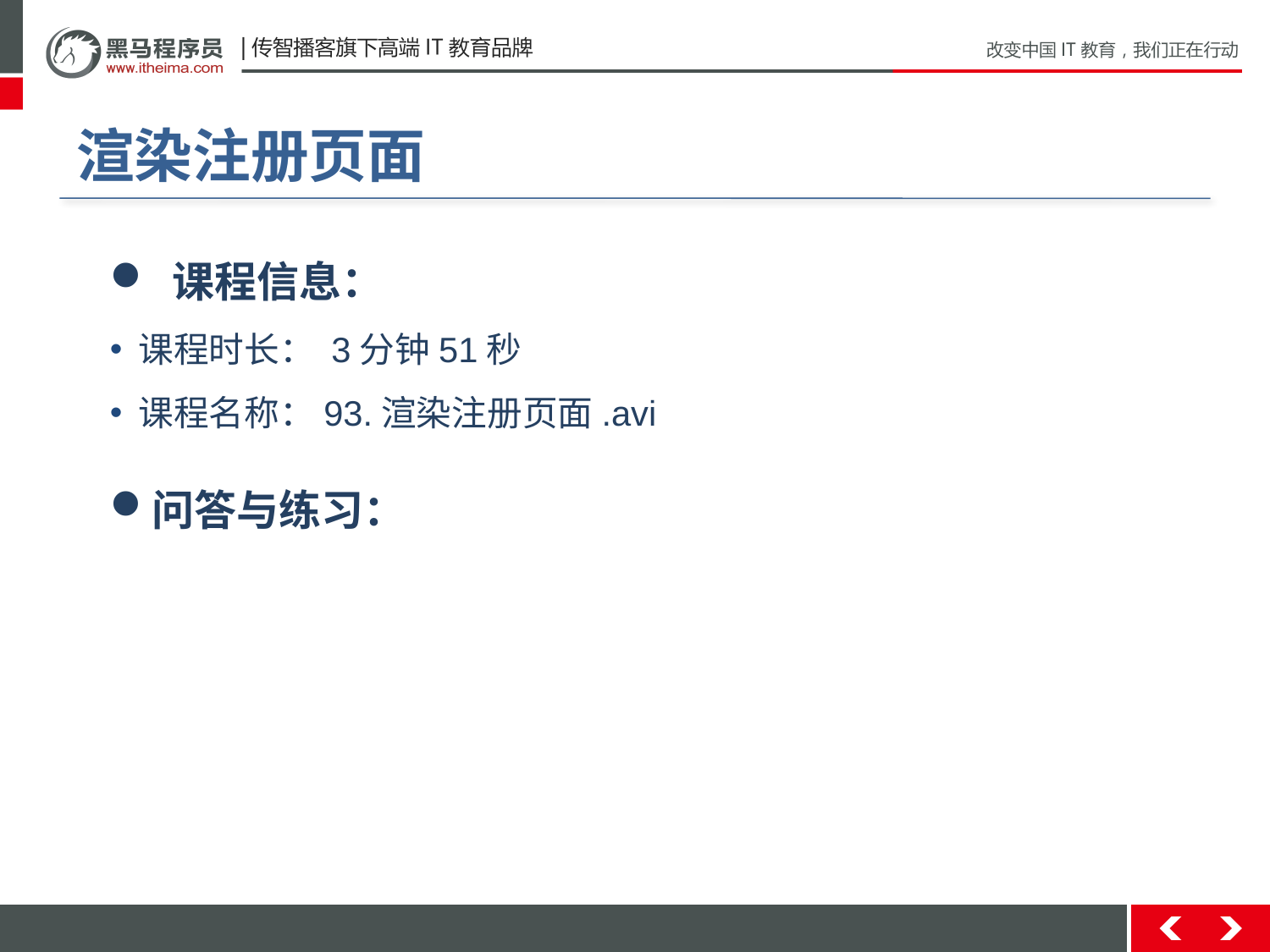

# 渲染注册页面
 课程信息：
 课程时长： 3分钟51秒
 课程名称：93.渲染注册页面.avi
问答与练习：